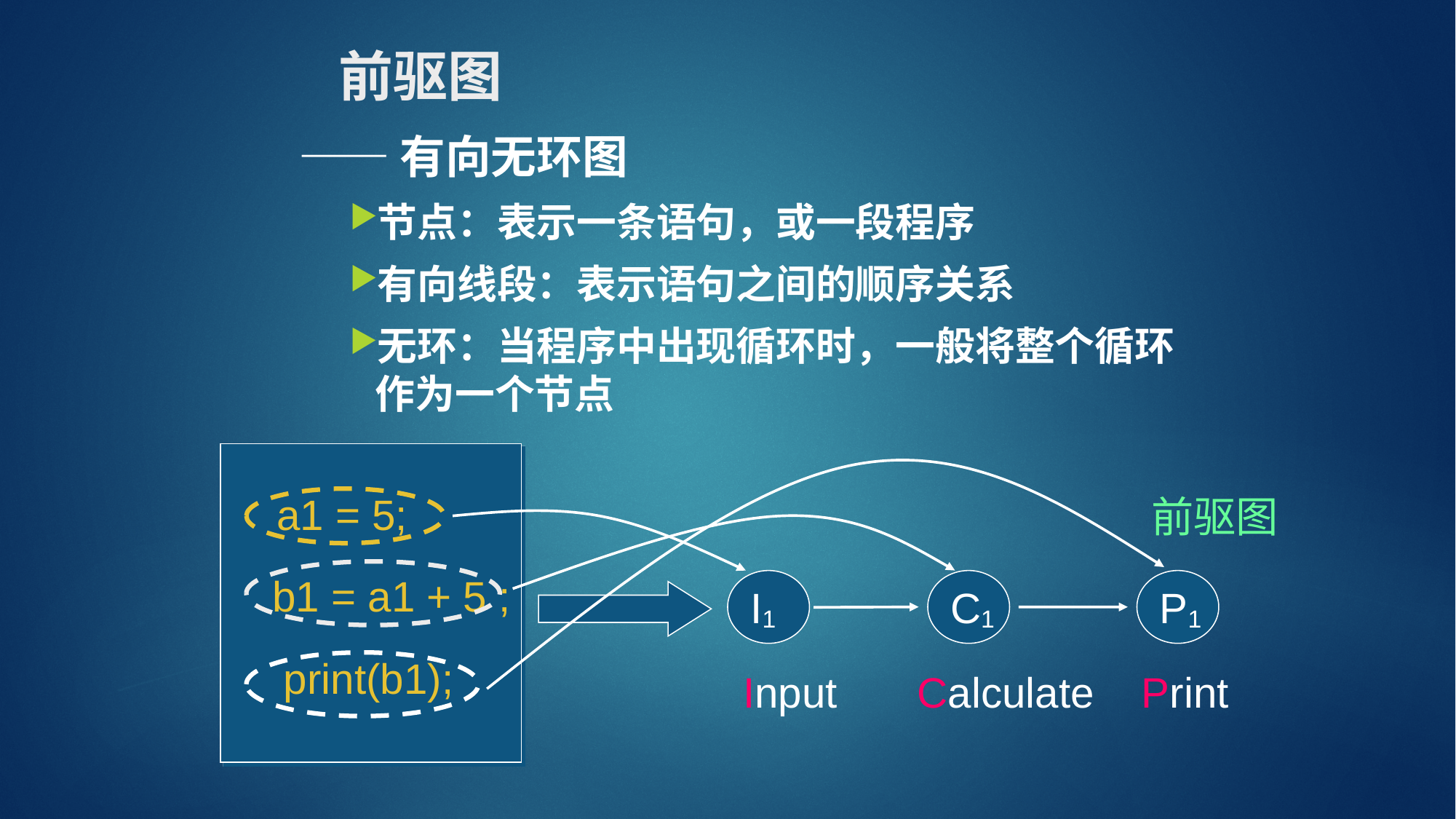

# 前驱图
——有向无环图
节点：表示一条语句，或一段程序
有向线段：表示语句之间的顺序关系
无环：当程序中出现循环时，一般将整个循环作为一个节点

a1 = 5;
前驱图

b1 = a1 + 5 ;
I1
C1
P1

print(b1);

Input
Calculate
Print